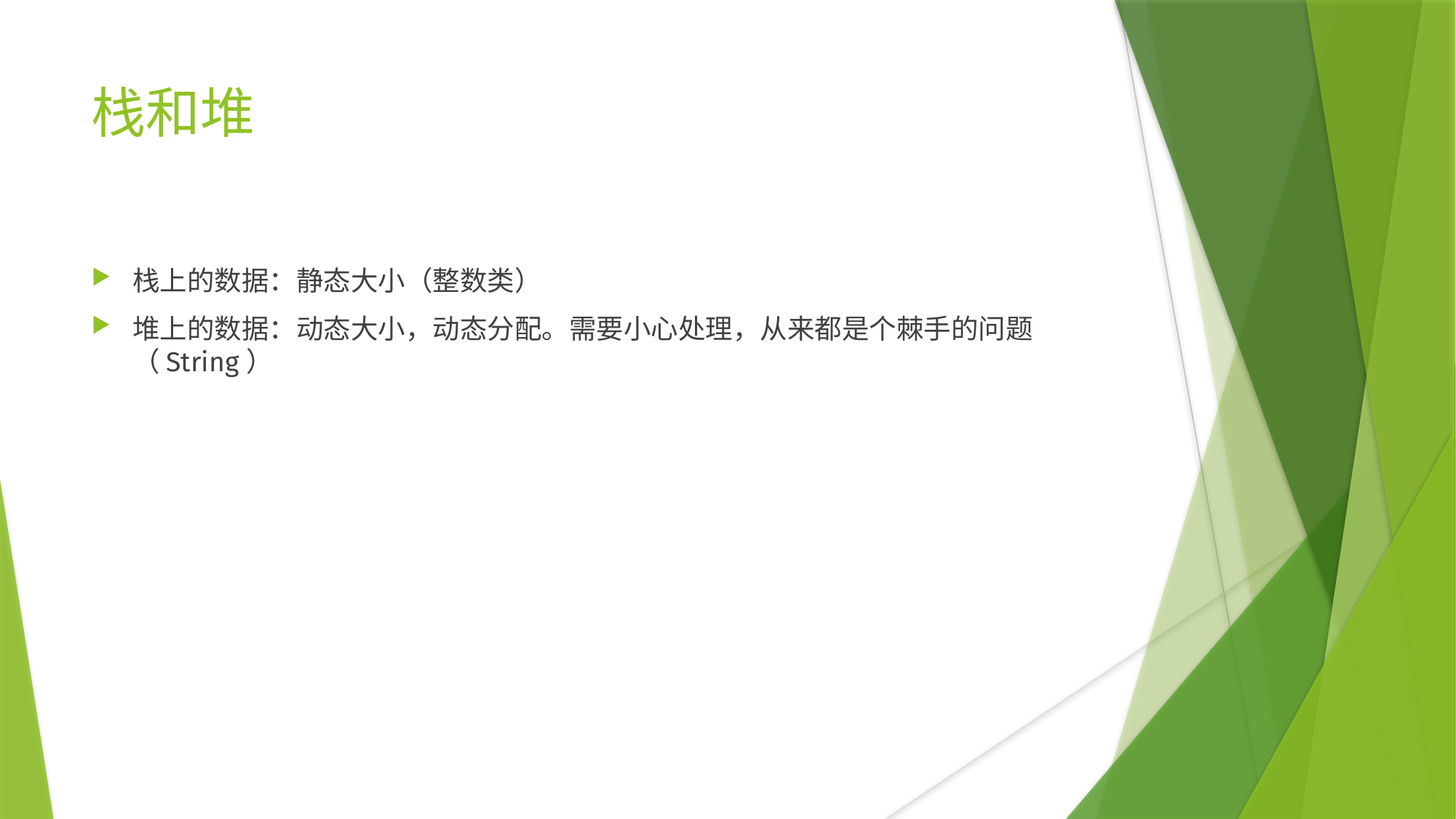

栈和堆
栈上的数据：静态大小（整数类）
堆上的数据：动态大小，动态分配。需要小心处理，从来都是个棘手的问题（String）